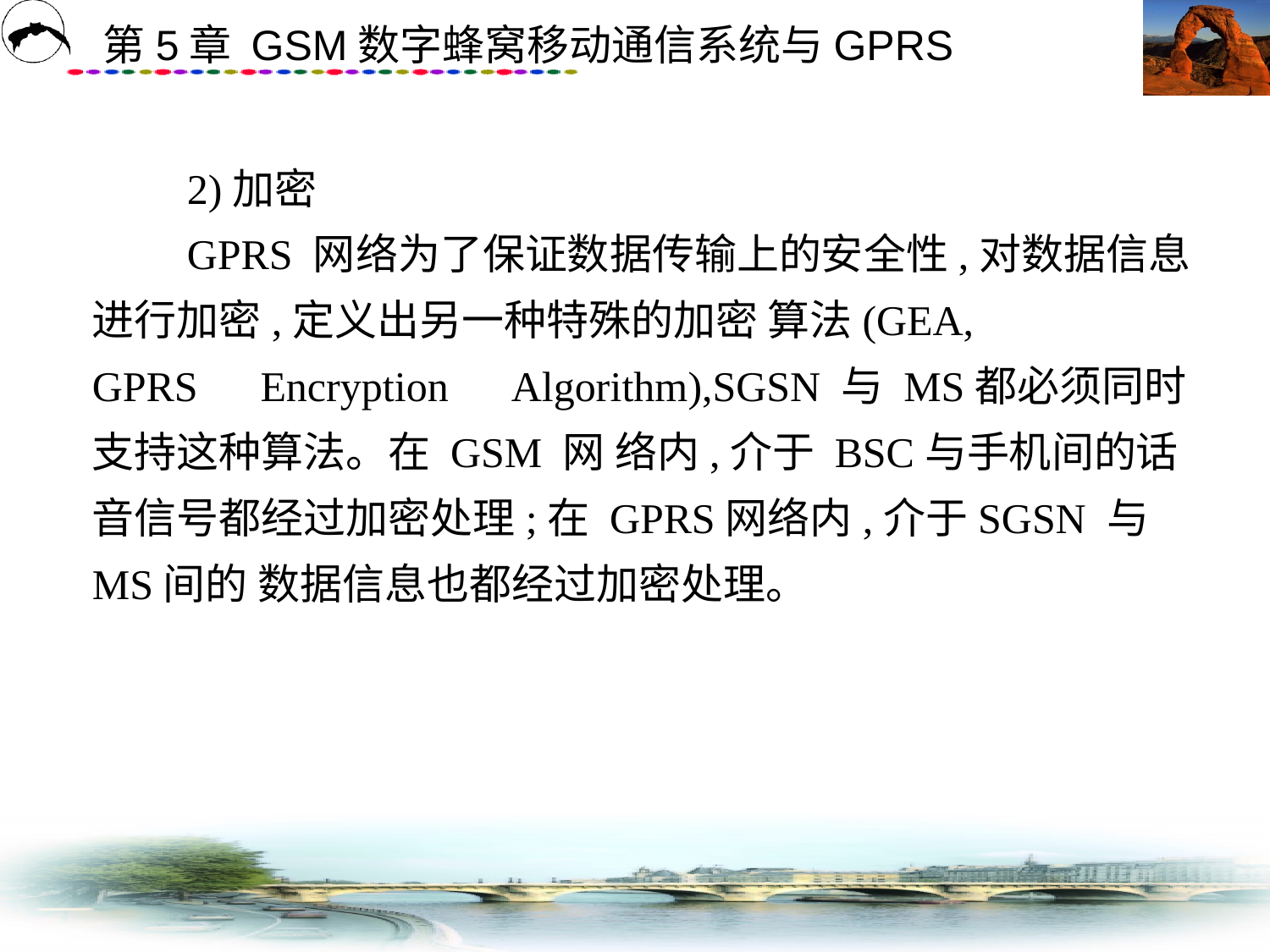

# 2)加密 　　GPRS 网络为了保证数据传输上的安全性,对数据信息进行加密,定义出另一种特殊的加密 算法(GEA,　GPRS　Encryption　Algorithm),SGSN 与 MS都必须同时支持这种算法。在 GSM 网 络内,介于 BSC与手机间的话音信号都经过加密处理;在 GPRS网络内,介于SGSN 与 MS间的 数据信息也都经过加密处理。